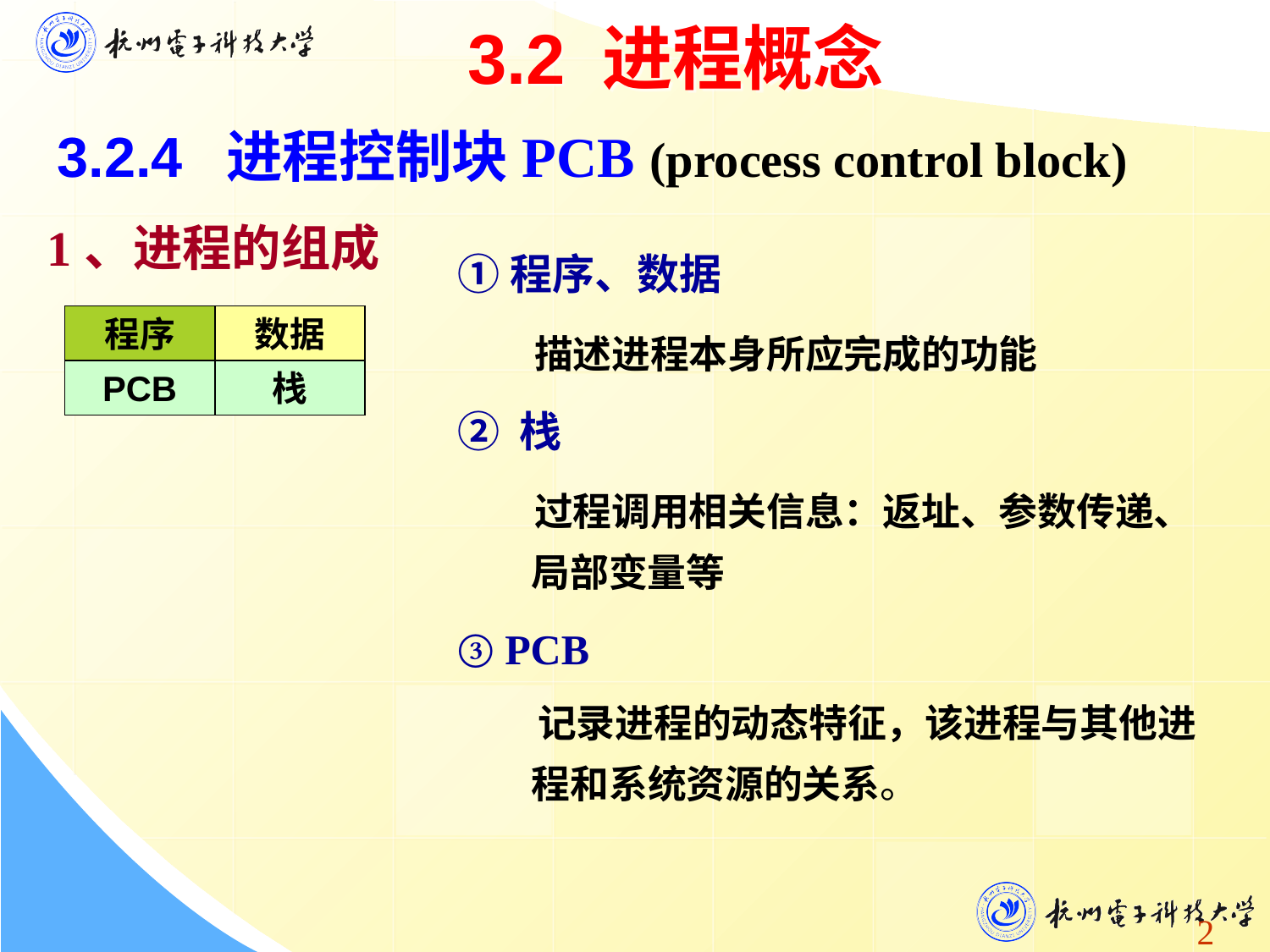

3.2 进程概念
3.2.4  进程控制块PCB (process control block)
1、进程的组成
①程序、数据
       描述进程本身所应完成的功能
② 栈
       过程调用相关信息：返址、参数传递、局部变量等
③ PCB
        记录进程的动态特征，该进程与其他进程和系统资源的关系。
程序
数据
PCB
栈
20